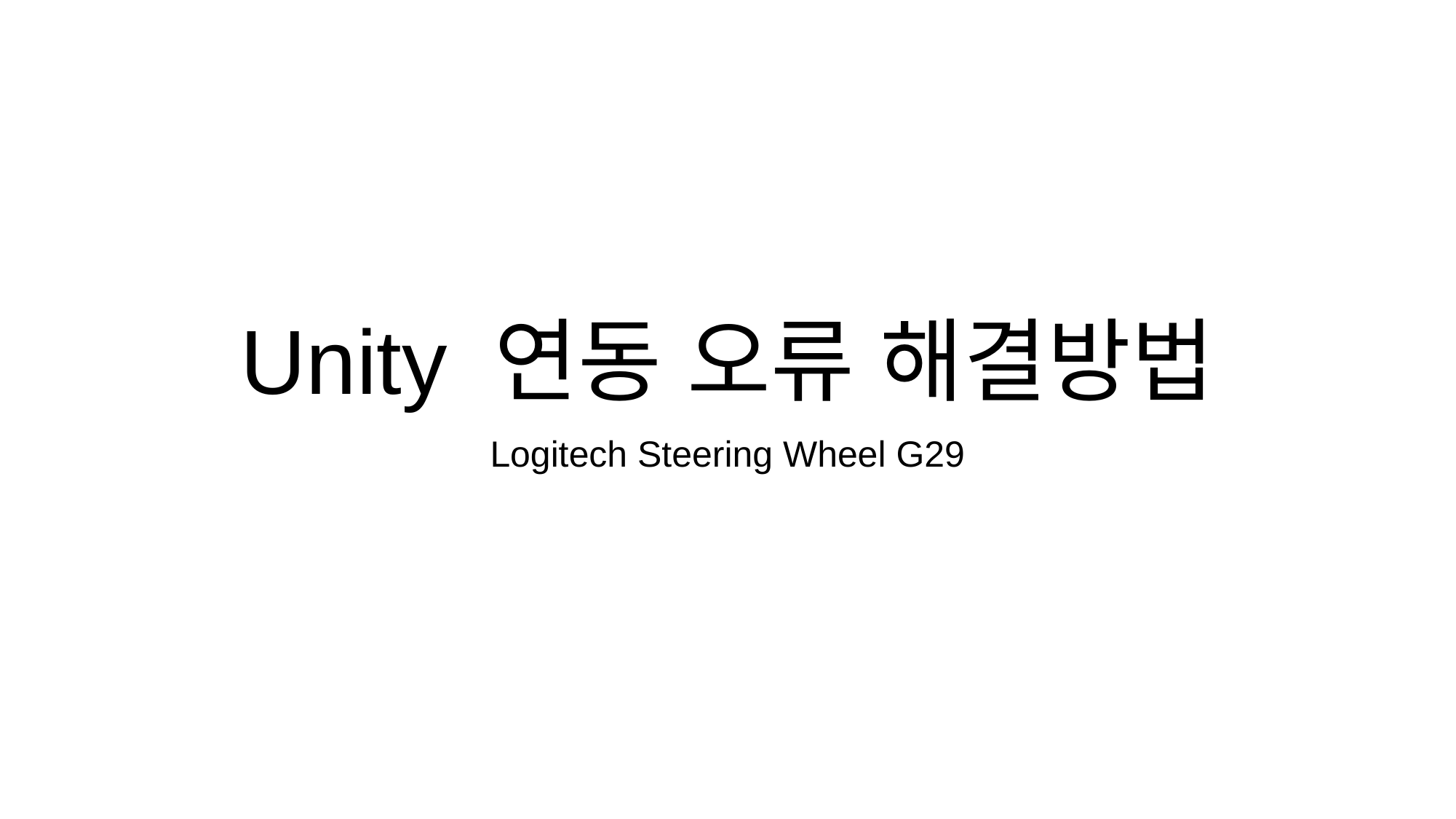

# Unity 연동 오류 해결방법
Logitech Steering Wheel G29